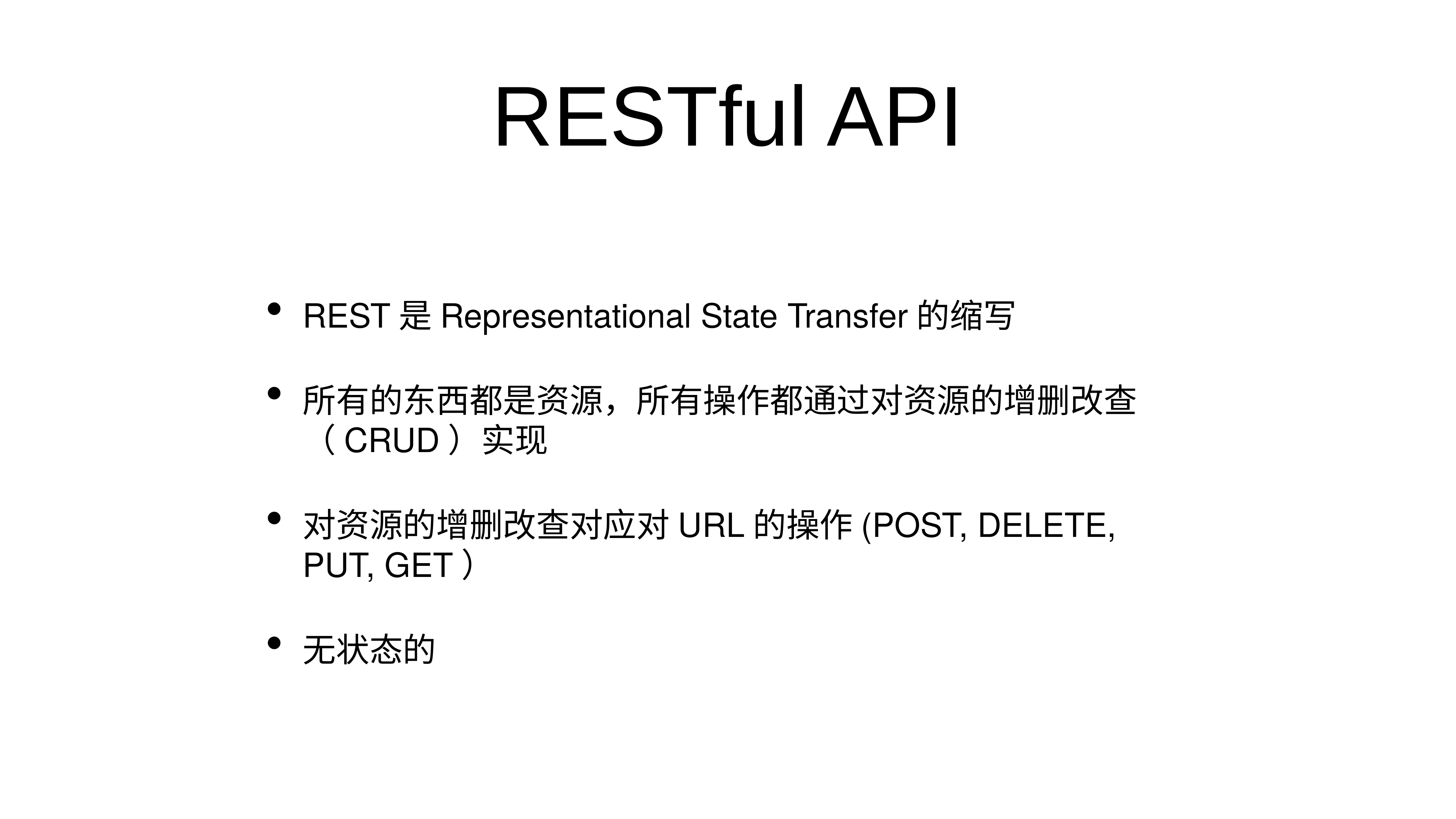

# RESTful API
REST是Representational State Transfer的缩写
所有的东西都是资源，所有操作都通过对资源的增删改查（CRUD）实现
对资源的增删改查对应对URL的操作(POST, DELETE, PUT, GET）
无状态的